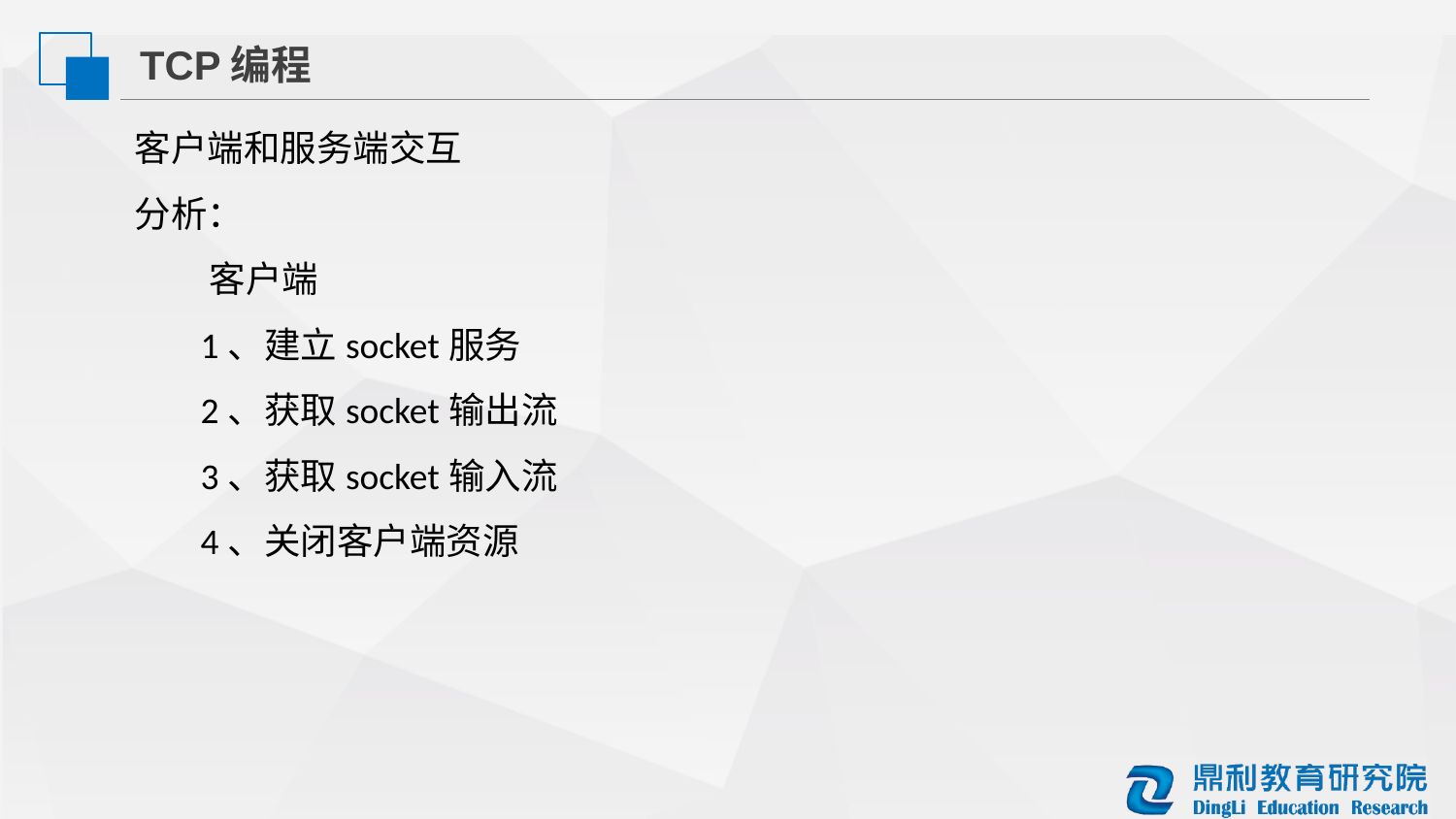

TCP编程
客户端和服务端交互
分析：
        客户端
        1、建立socket服务
        2、获取socket输出流
        3、获取socket输入流
        4、关闭客户端资源